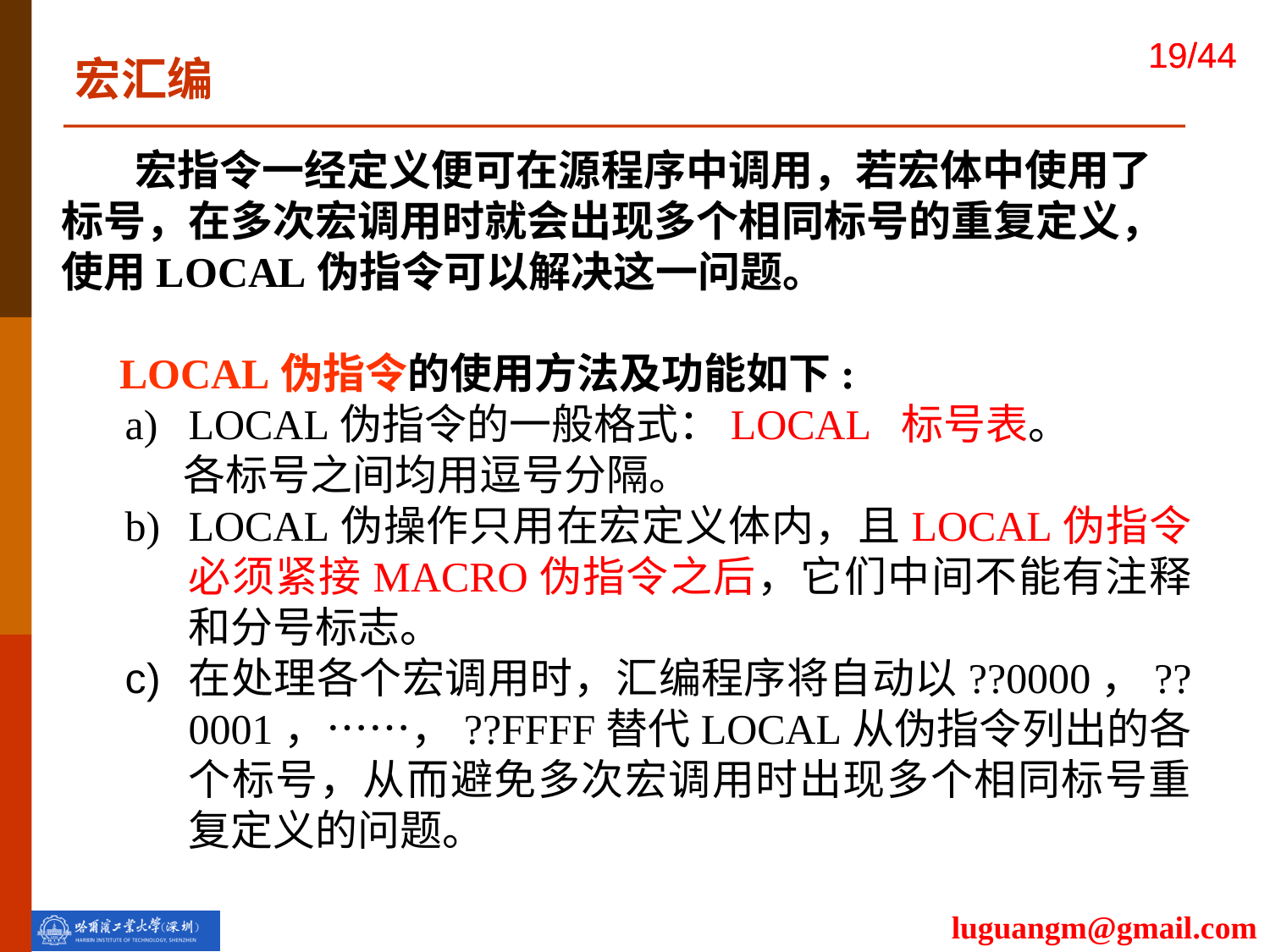

宏汇编
     宏指令一经定义便可在源程序中调用，若宏体中使用了标号，在多次宏调用时就会出现多个相同标号的重复定义，使用LOCAL伪指令可以解决这一问题。

    LOCAL伪指令的使用方法及功能如下:
LOCAL伪指令的一般格式：LOCAL  标号表。
     各标号之间均用逗号分隔。
LOCAL伪操作只用在宏定义体内，且LOCAL伪指令必须紧接MACRO伪指令之后，它们中间不能有注释和分号标志。
在处理各个宏调用时，汇编程序将自动以??0000，??0001，……，??FFFF替代LOCAL从伪指令列出的各个标号，从而避免多次宏调用时出现多个相同标号重复定义的问题。